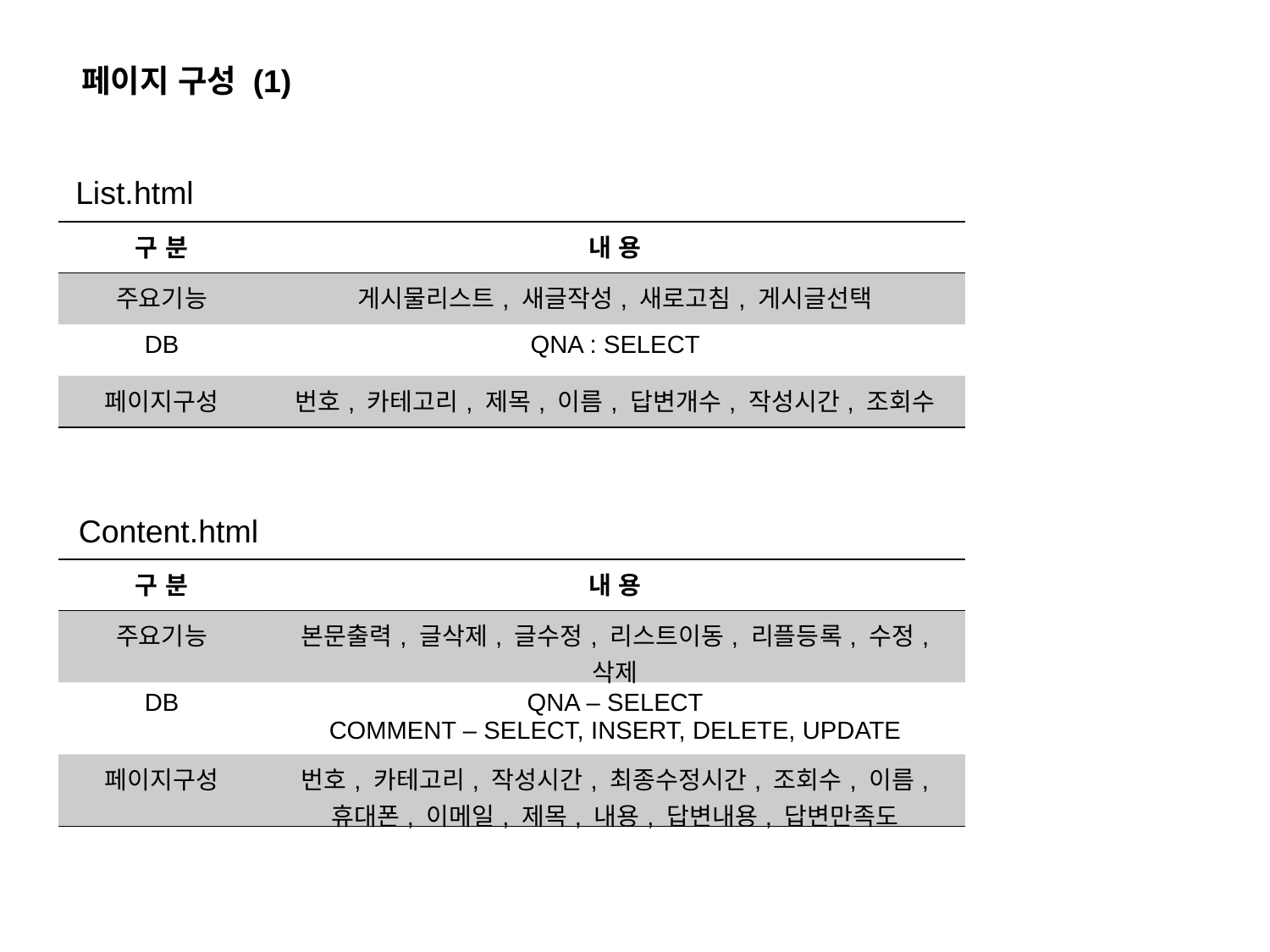

페이지 구성 (1)
List.html
| 구 분 | 내 용 |
| --- | --- |
| 주요기능 | 게시물리스트, 새글작성, 새로고침, 게시글선택 |
| DB | QNA : SELECT |
| 페이지구성 | 번호, 카테고리, 제목, 이름, 답변개수, 작성시간, 조회수 |
Content.html
| 구 분 | 내 용 |
| --- | --- |
| 주요기능 | 본문출력, 글삭제, 글수정, 리스트이동, 리플등록, 수정, 삭제 |
| DB | QNA – SELECT COMMENT – SELECT, INSERT, DELETE, UPDATE |
| 페이지구성 | 번호, 카테고리, 작성시간, 최종수정시간, 조회수, 이름, 휴대폰, 이메일, 제목, 내용, 답변내용, 답변만족도 |